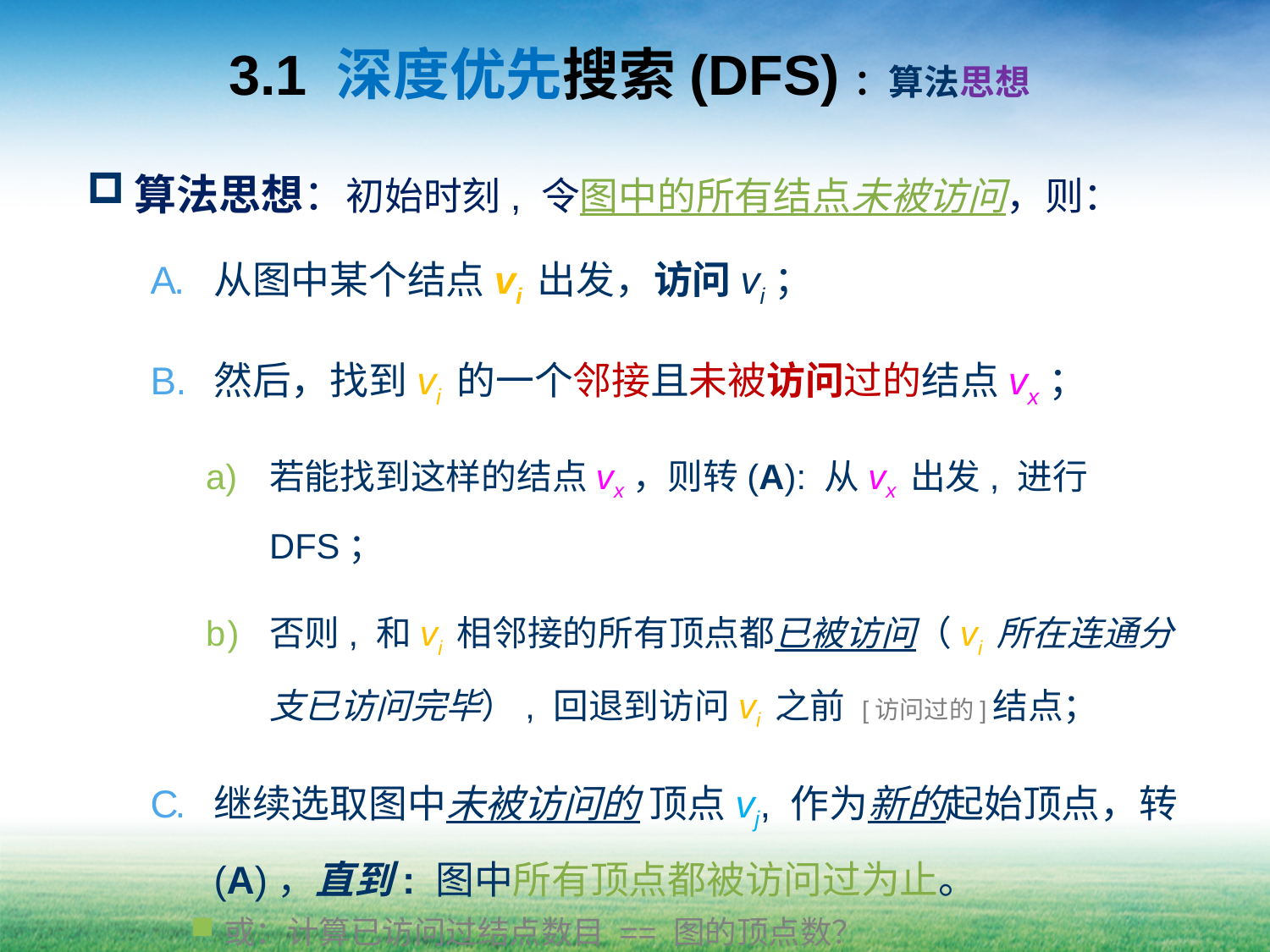

# 3.1 深度优先搜索(DFS)：算法思想
算法思想：初始时刻, 令图中的所有结点未被访问，则：
从图中某个结点vi 出发，访问vi；
然后，找到vi 的一个邻接且未被访问过的结点vx；
若能找到这样的结点vx，则转(A): 从vx 出发, 进行DFS；
否则, 和vi 相邻接的所有顶点都已被访问（vi 所在连通分支已访问完毕）, 回退到访问vi 之前 [访问过的]结点；
继续选取图中未被访问的 顶点vj, 作为新的起始顶点，转(A)，直到: 图中所有顶点都被访问过为止。
或：计算已访问过结点数目 == 图的顶点数？
每个连通分量，都有一个结点被选为“起始顶点”！